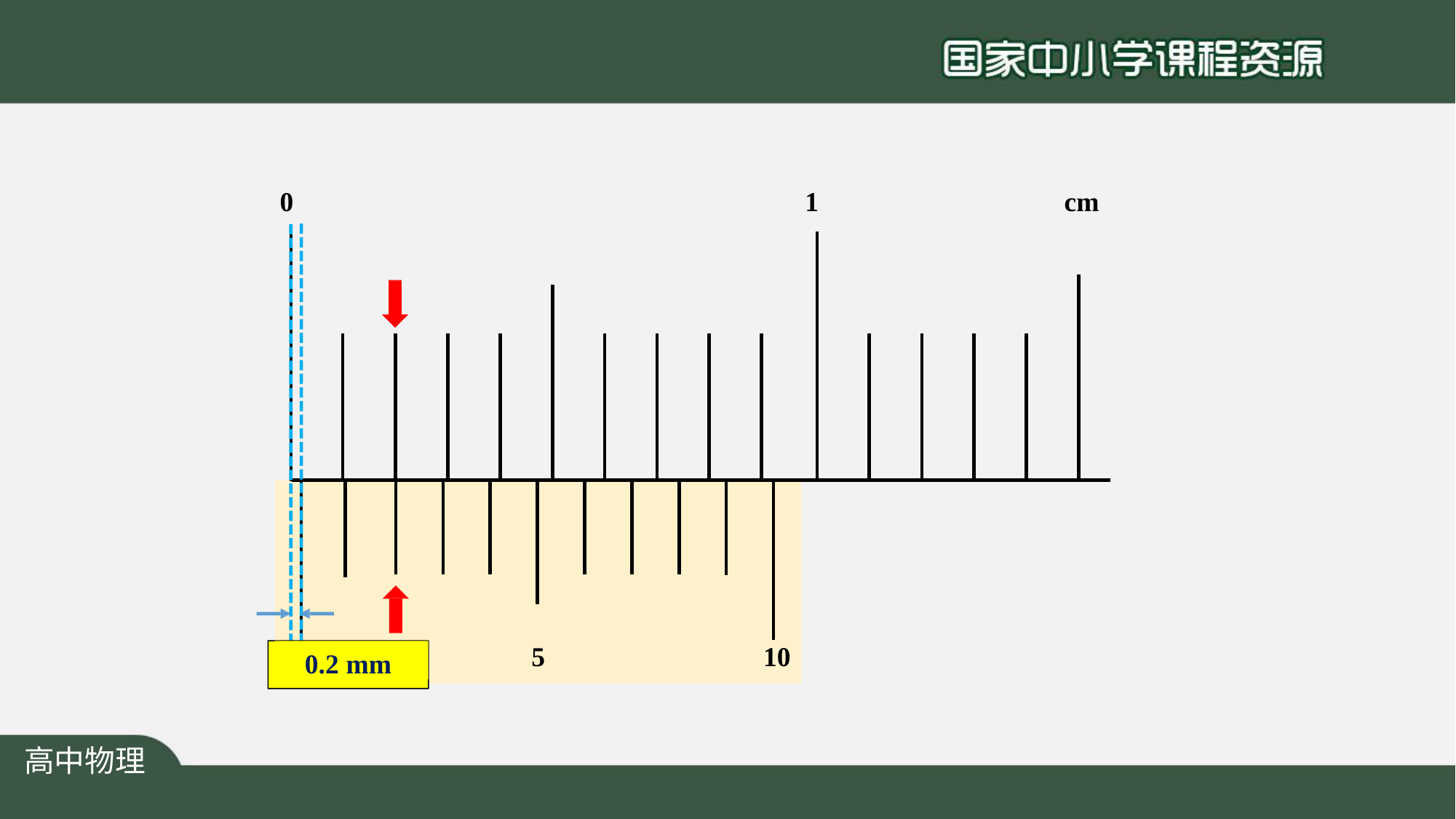

0
1
cm

5
10

0.2 mm
0
高中物理